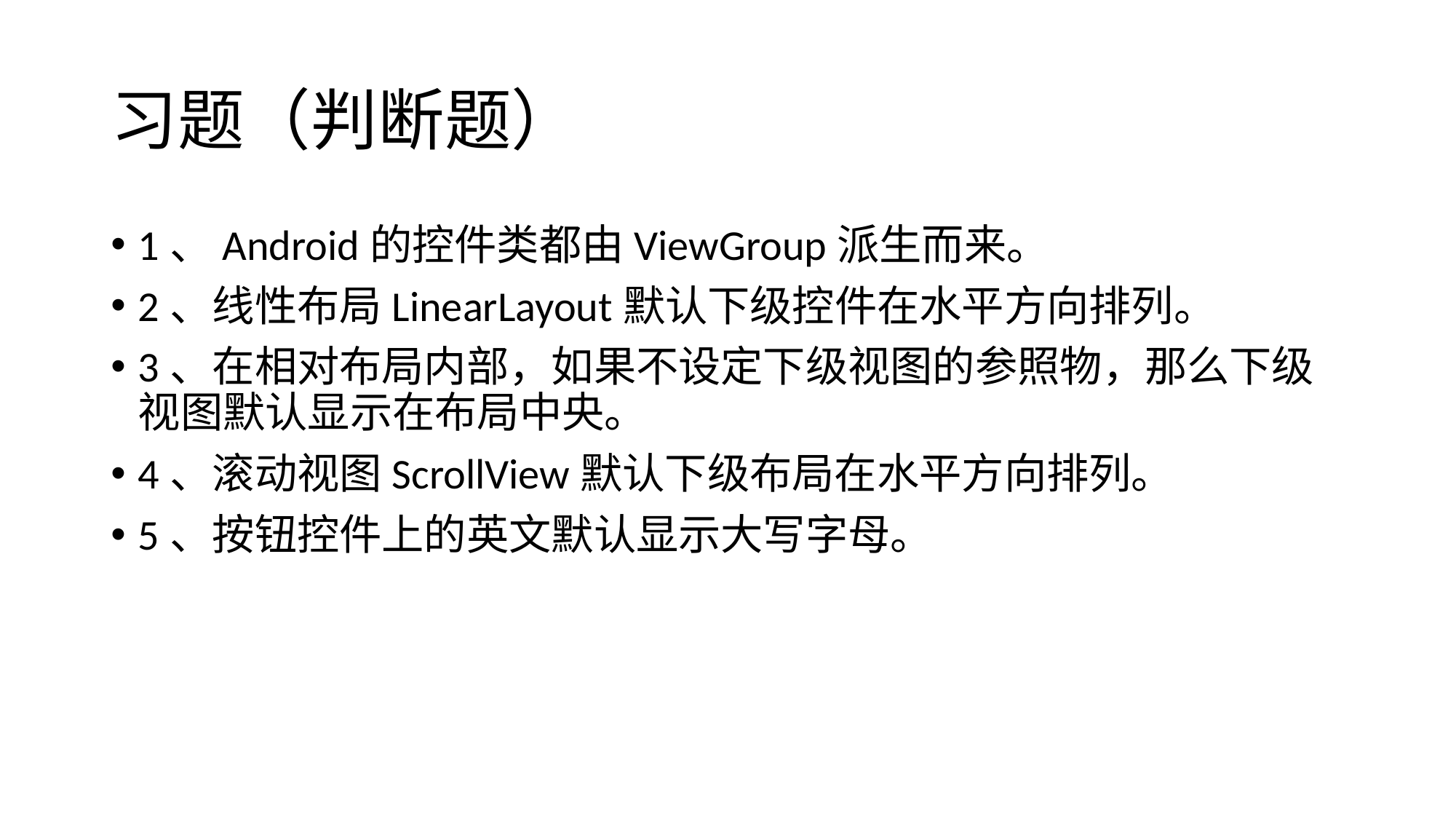

# 习题（判断题）
1、Android的控件类都由ViewGroup派生而来。
2、线性布局LinearLayout默认下级控件在水平方向排列。
3、在相对布局内部，如果不设定下级视图的参照物，那么下级视图默认显示在布局中央。
4、滚动视图ScrollView默认下级布局在水平方向排列。
5、按钮控件上的英文默认显示大写字母。